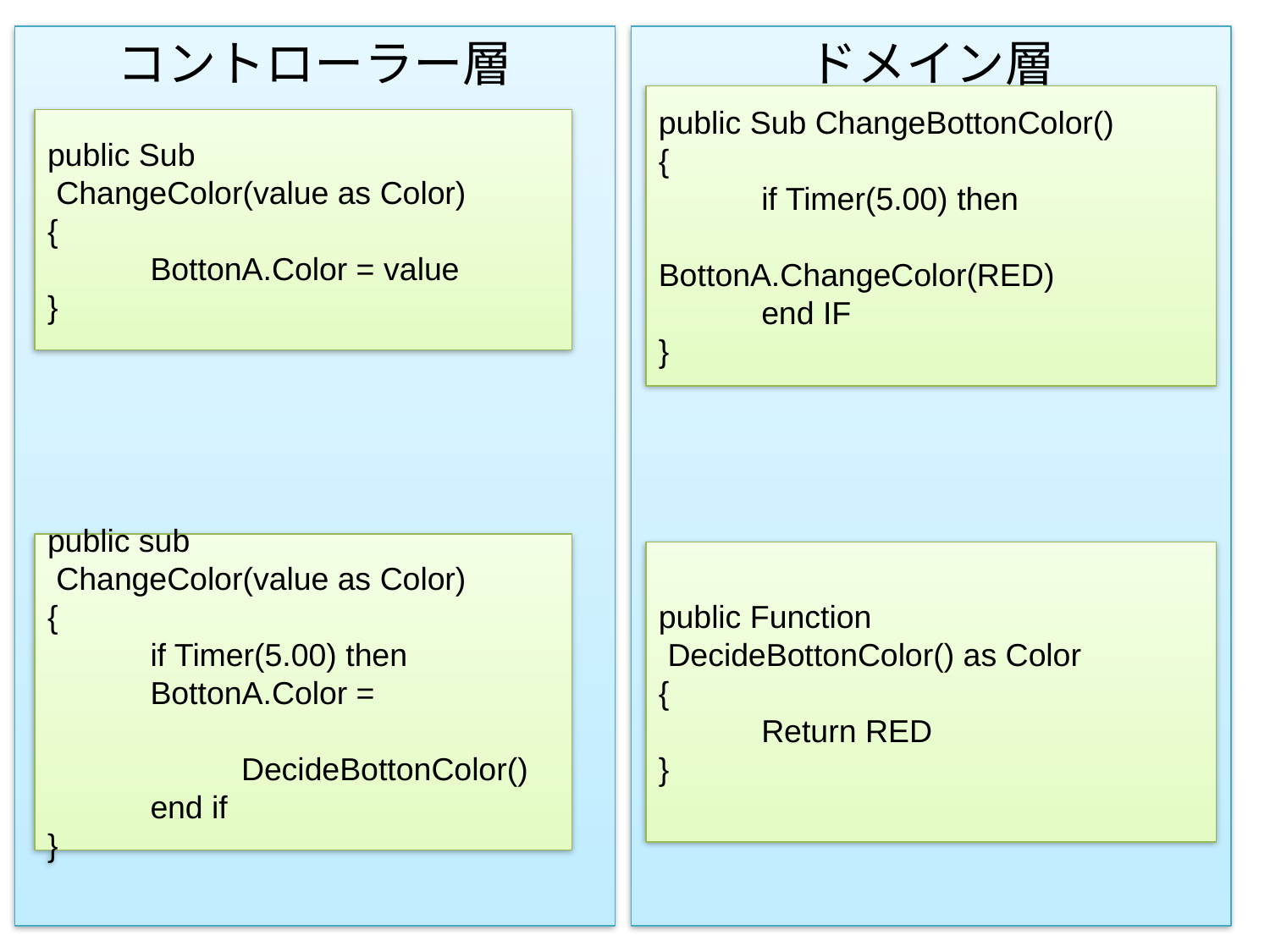

コントローラー層
ドメイン層
public Sub ChangeBottonColor()
{
　　　if Timer(5.00) then
　　　　　　BottonA.ChangeColor(RED)
　　　end IF
}
public Sub
 ChangeColor(value as Color)
{
　　　BottonA.Color = value
}
public sub
 ChangeColor(value as Color)
{
　　　if Timer(5.00) then
　　　BottonA.Color =
              　　  DecideBottonColor()
　　　end if
}
public Function
 DecideBottonColor() as Color
{
　　　Return RED
}